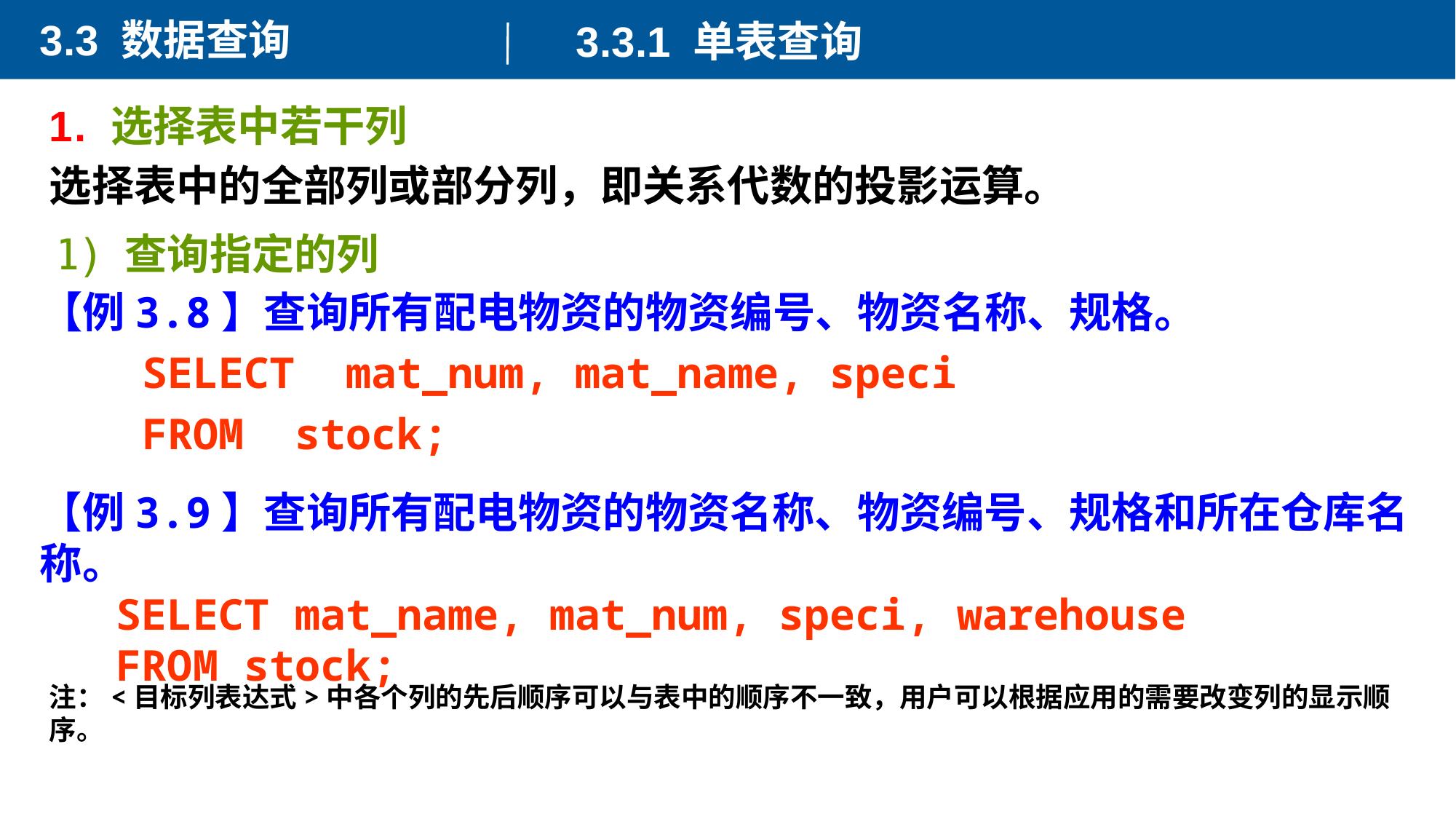

3.3 数据查询
3.3.1 单表查询
选择表中若干列
选择表中的全部列或部分列，即关系代数的投影运算。
1) 查询指定的列
【例3.8】查询所有配电物资的物资编号、物资名称、规格。
    SELECT  mat_num, mat_name, speci
    FROM  stock;
【例3.9】查询所有配电物资的物资名称、物资编号、规格和所在仓库名称。
   SELECT mat_name, mat_num, speci, warehouse
   FROM stock;
注：<目标列表达式>中各个列的先后顺序可以与表中的顺序不一致，用户可以根据应用的需要改变列的显示顺序。